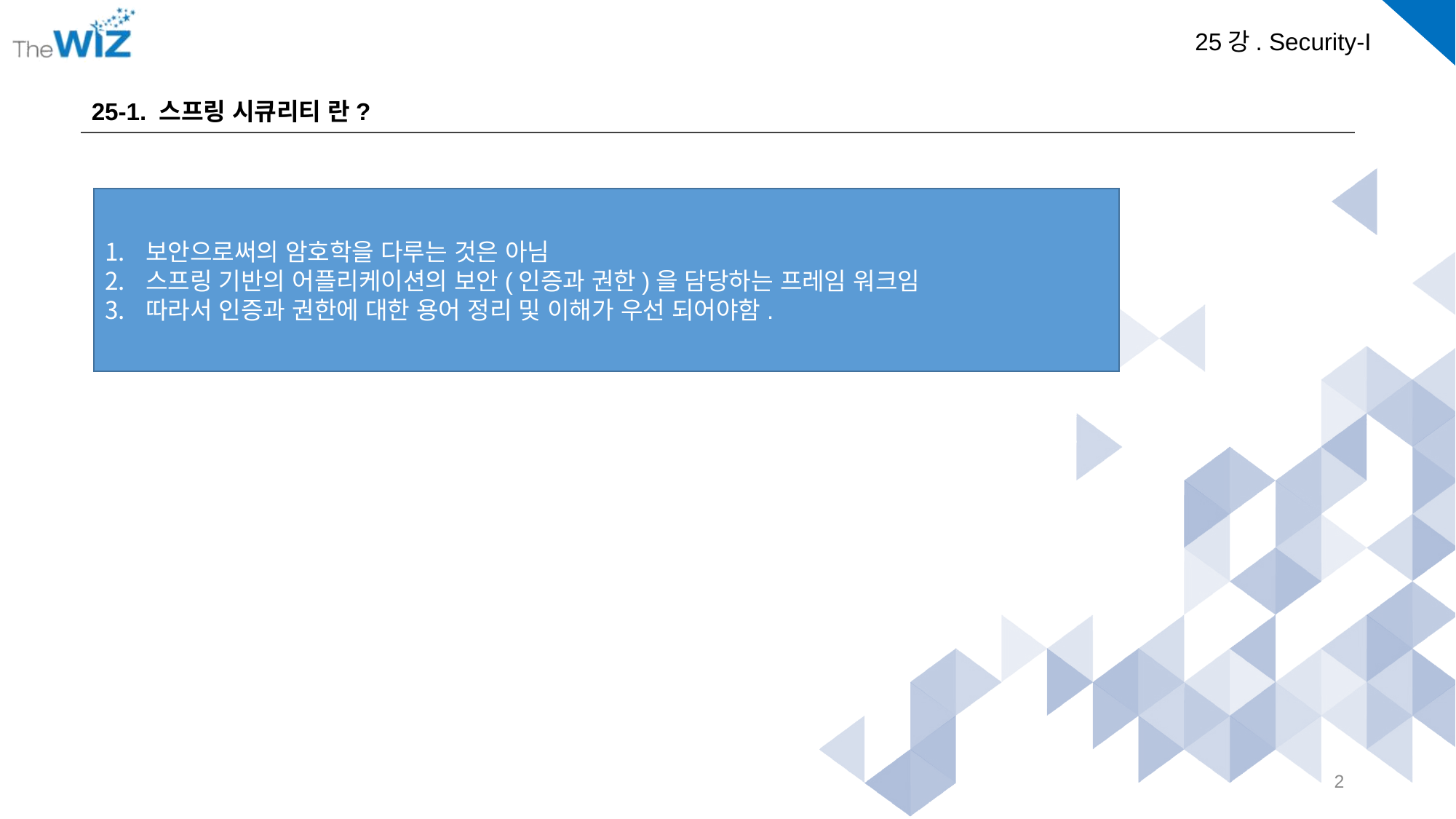

25-1. 스프링 시큐리티 란?
보안으로써의 암호학을 다루는 것은 아님
스프링 기반의 어플리케이션의 보안(인증과 권한)을 담당하는 프레임 워크임
따라서 인증과 권한에 대한 용어 정리 및 이해가 우선 되어야함.
2